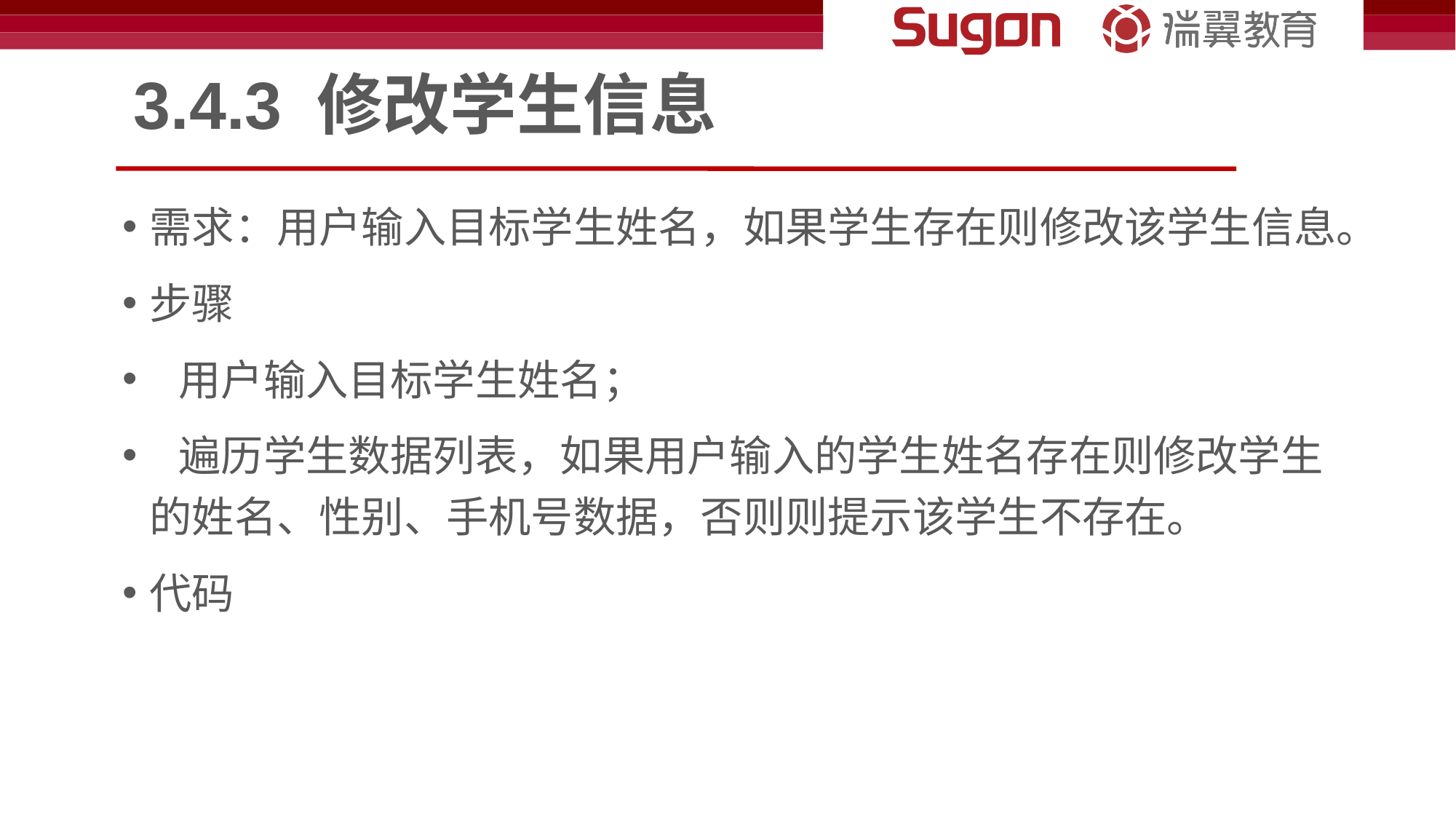

# 3.4.3 修改学生信息
需求：用户输入目标学生姓名，如果学生存在则修改该学生信息。
步骤
  用户输入目标学生姓名；
  遍历学生数据列表，如果用户输入的学生姓名存在则修改学生的姓名、性别、手机号数据，否则则提示该学生不存在。
代码